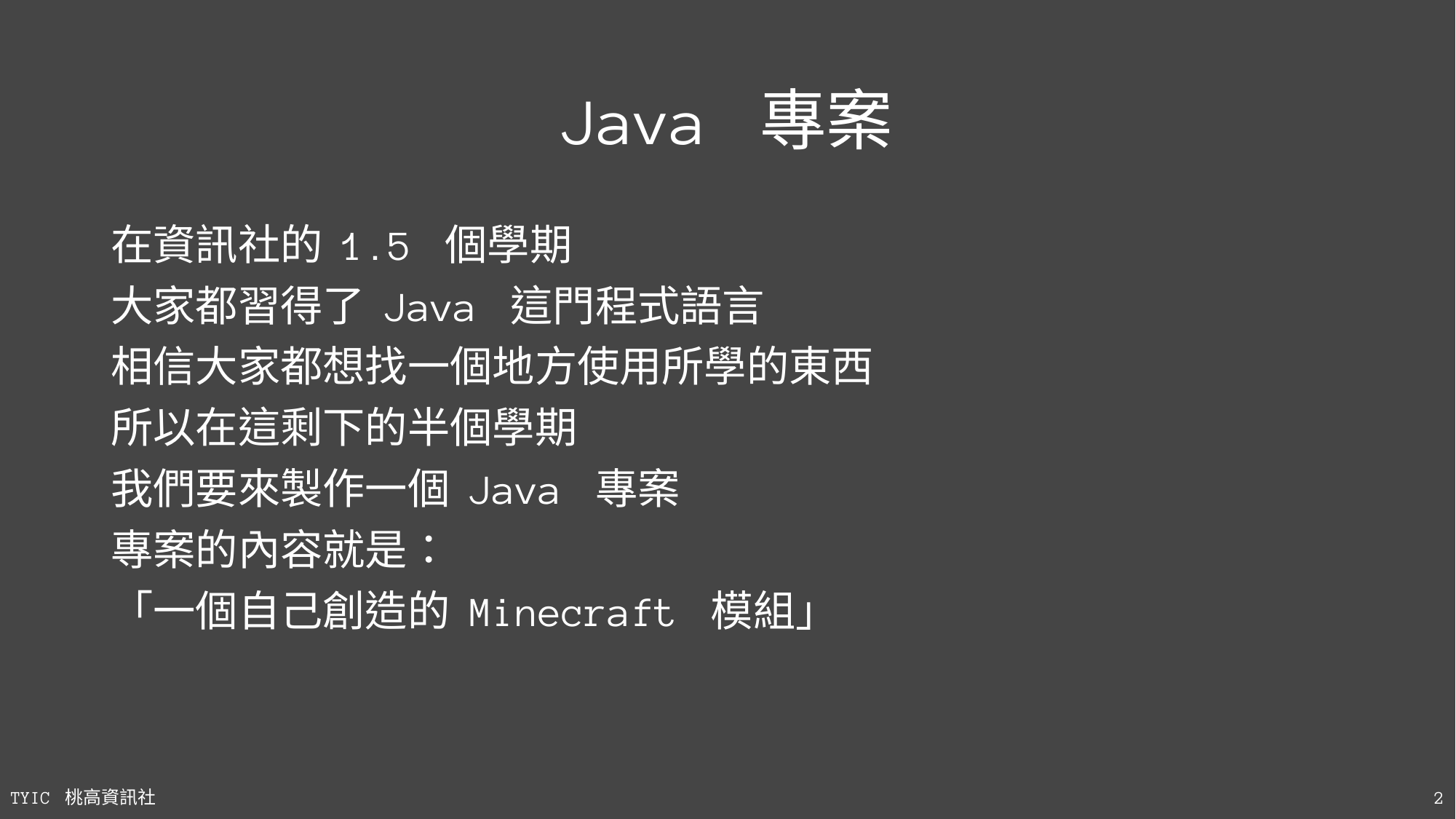

# Java 專案
在資訊社的 1.5 個學期
大家都習得了 Java 這門程式語言
相信大家都想找一個地方使用所學的東西
所以在這剩下的半個學期
我們要來製作一個 Java 專案
專案的內容就是：
「一個自己創造的 Minecraft 模組」